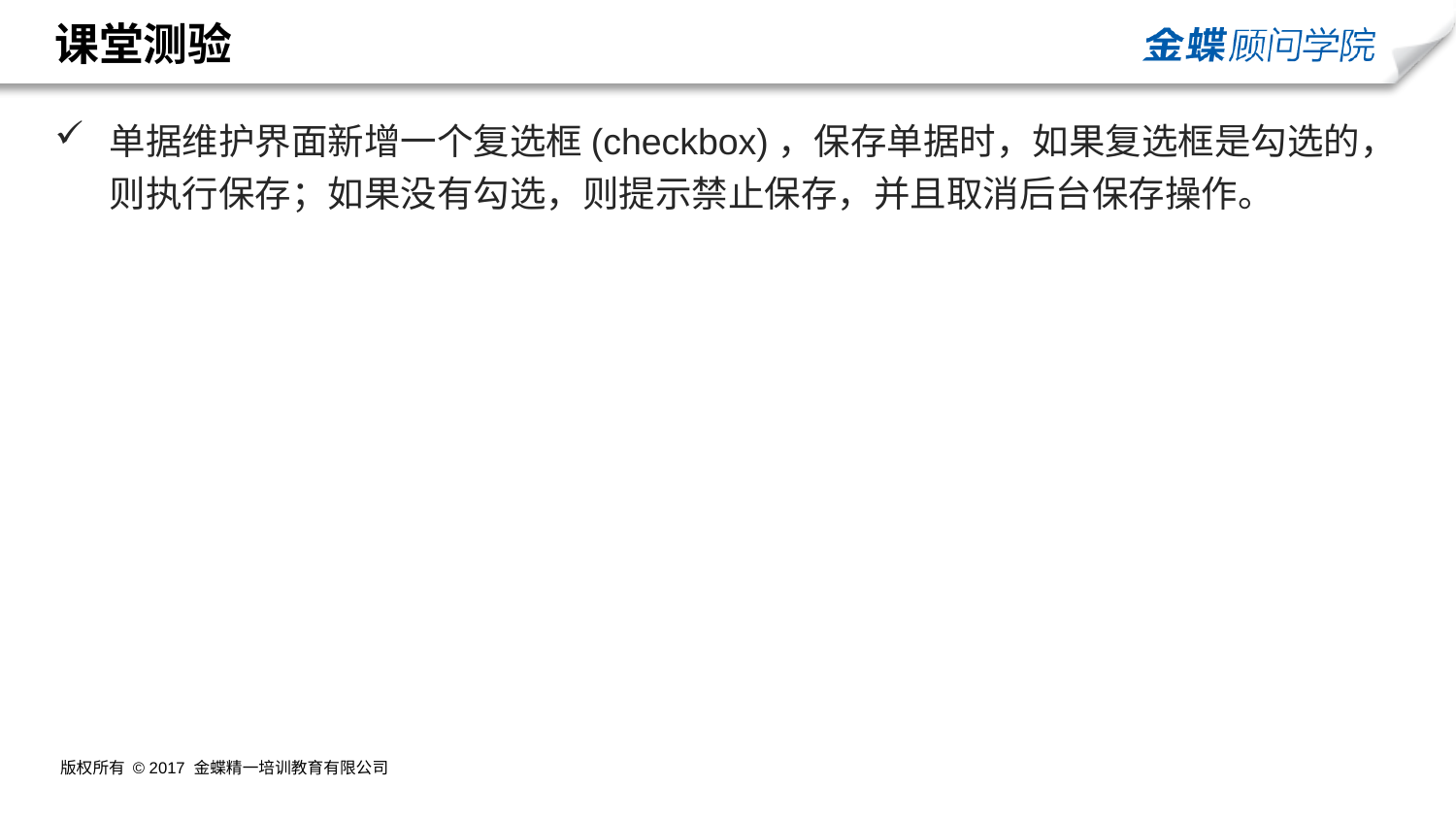

# 课堂测验
单据维护界面新增一个复选框(checkbox)，保存单据时，如果复选框是勾选的，则执行保存；如果没有勾选，则提示禁止保存，并且取消后台保存操作。